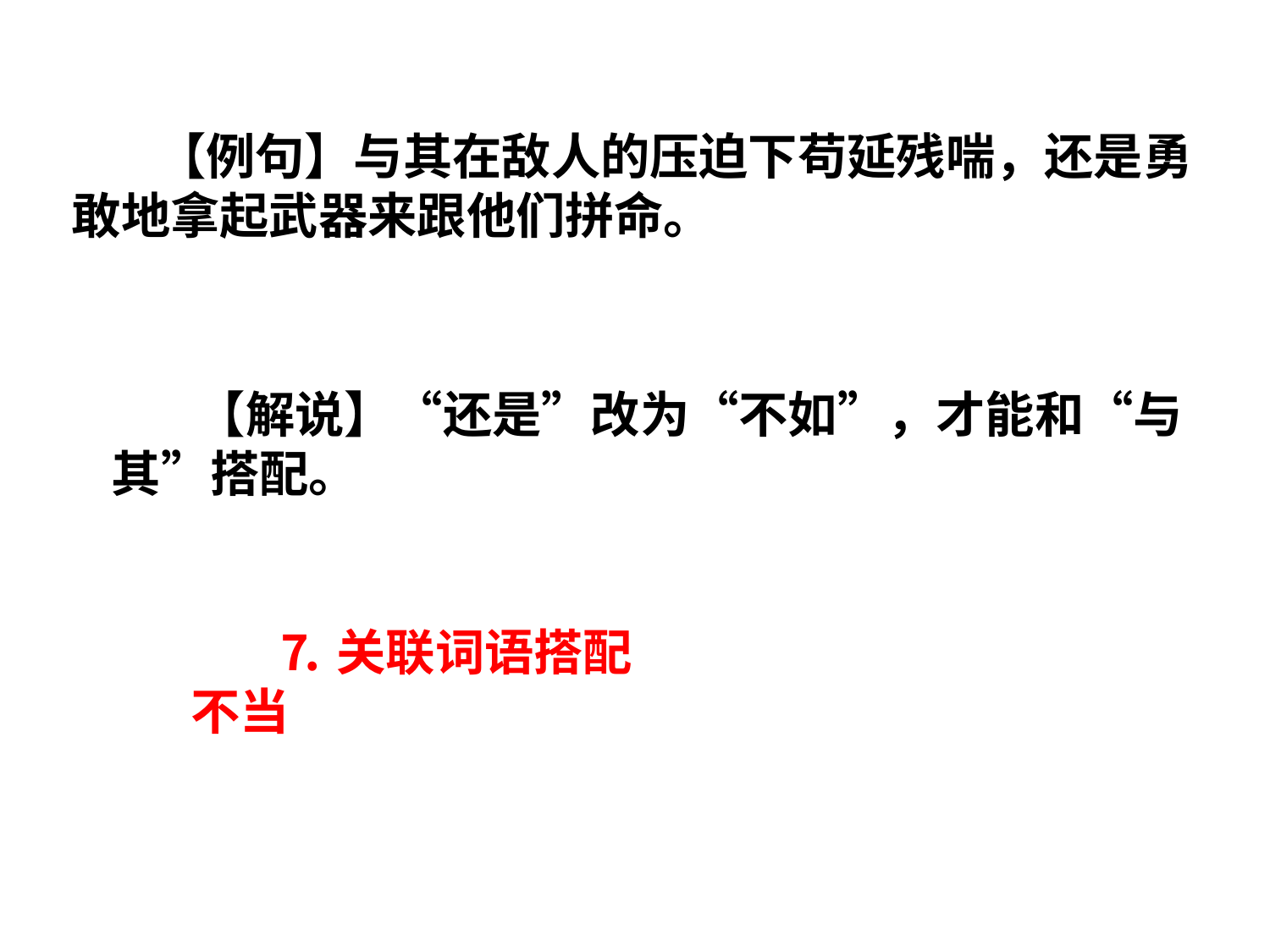

【例句】与其在敌人的压迫下苟延残喘，还是勇敢地拿起武器来跟他们拼命。
【解说】“还是”改为“不如”，才能和“与其”搭配。
⒎关联词语搭配不当